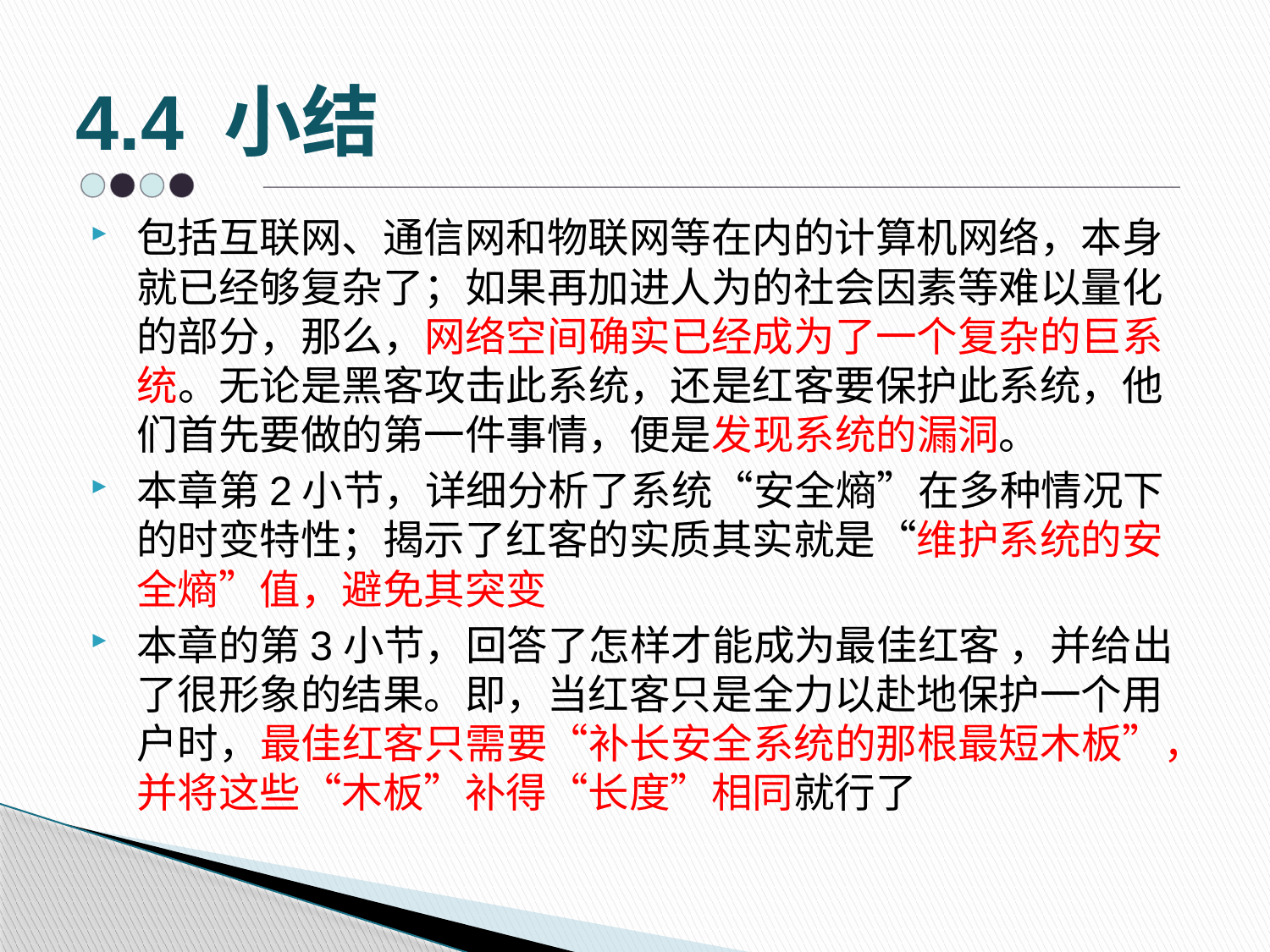

# 4.4 小结

包括互联网、通信网和物联网等在内的计算机网络，本身就已经够复杂了；如果再加进人为的社会因素等难以量化的部分，那么，网络空间确实已经成为了一个复杂的巨系统。无论是黑客攻击此系统，还是红客要保护此系统，他们首先要做的第一件事情，便是发现系统的漏洞。
本章第2小节，详细分析了系统“安全熵”在多种情况下的时变特性；揭示了红客的实质其实就是“维护系统的安全熵”值，避免其突变
本章的第3小节，回答了怎样才能成为最佳红客 ，并给出了很形象的结果。即，当红客只是全力以赴地保护一个用户时，最佳红客只需要“补长安全系统的那根最短木板”，并将这些“木板”补得“长度”相同就行了